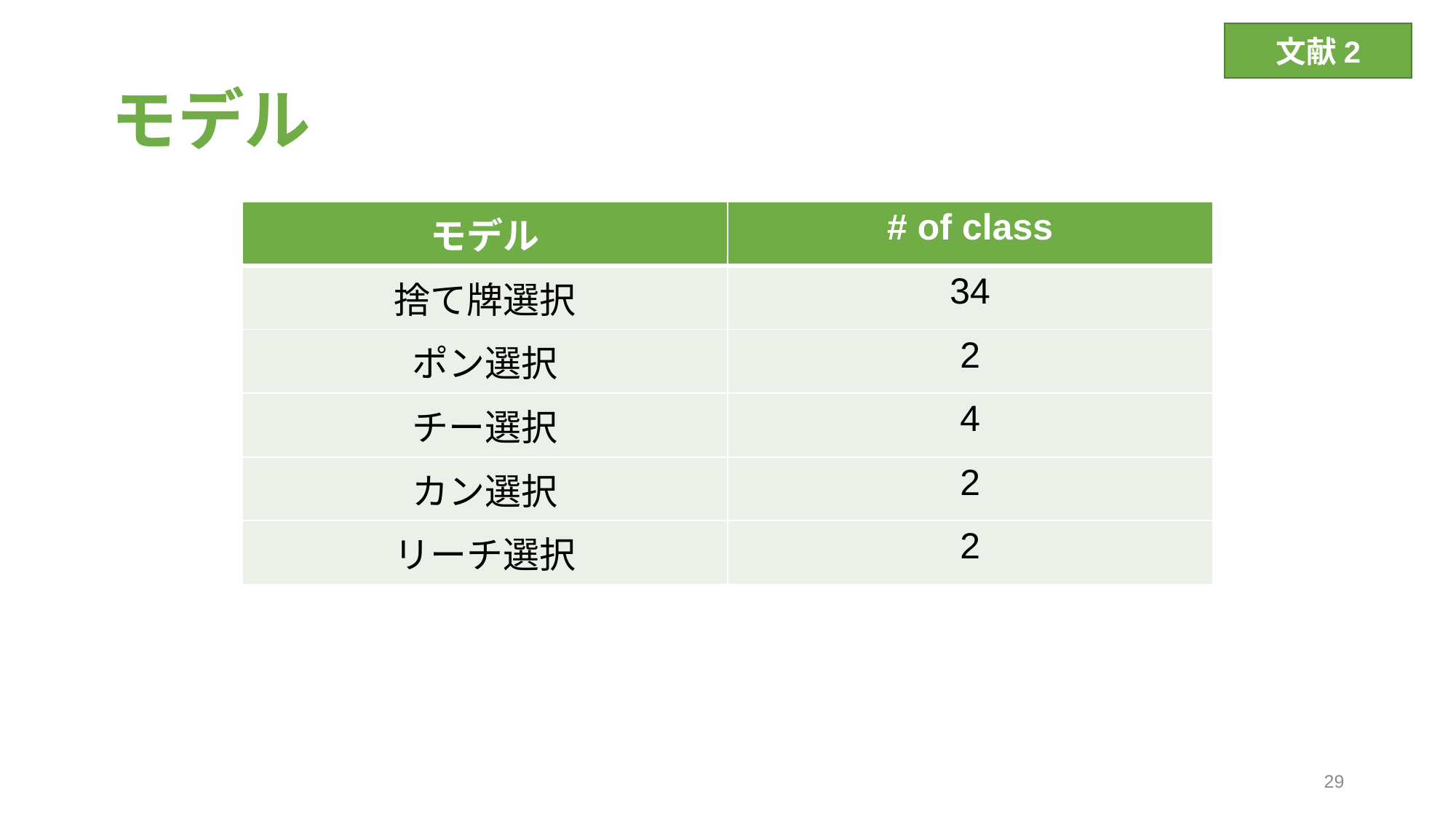

文献2
# モデル
| モデル | # of class |
| --- | --- |
| 捨て牌選択 | 34 |
| ポン選択 | 2 |
| チー選択 | 4 |
| カン選択 | 2 |
| リーチ選択 | 2 |
29